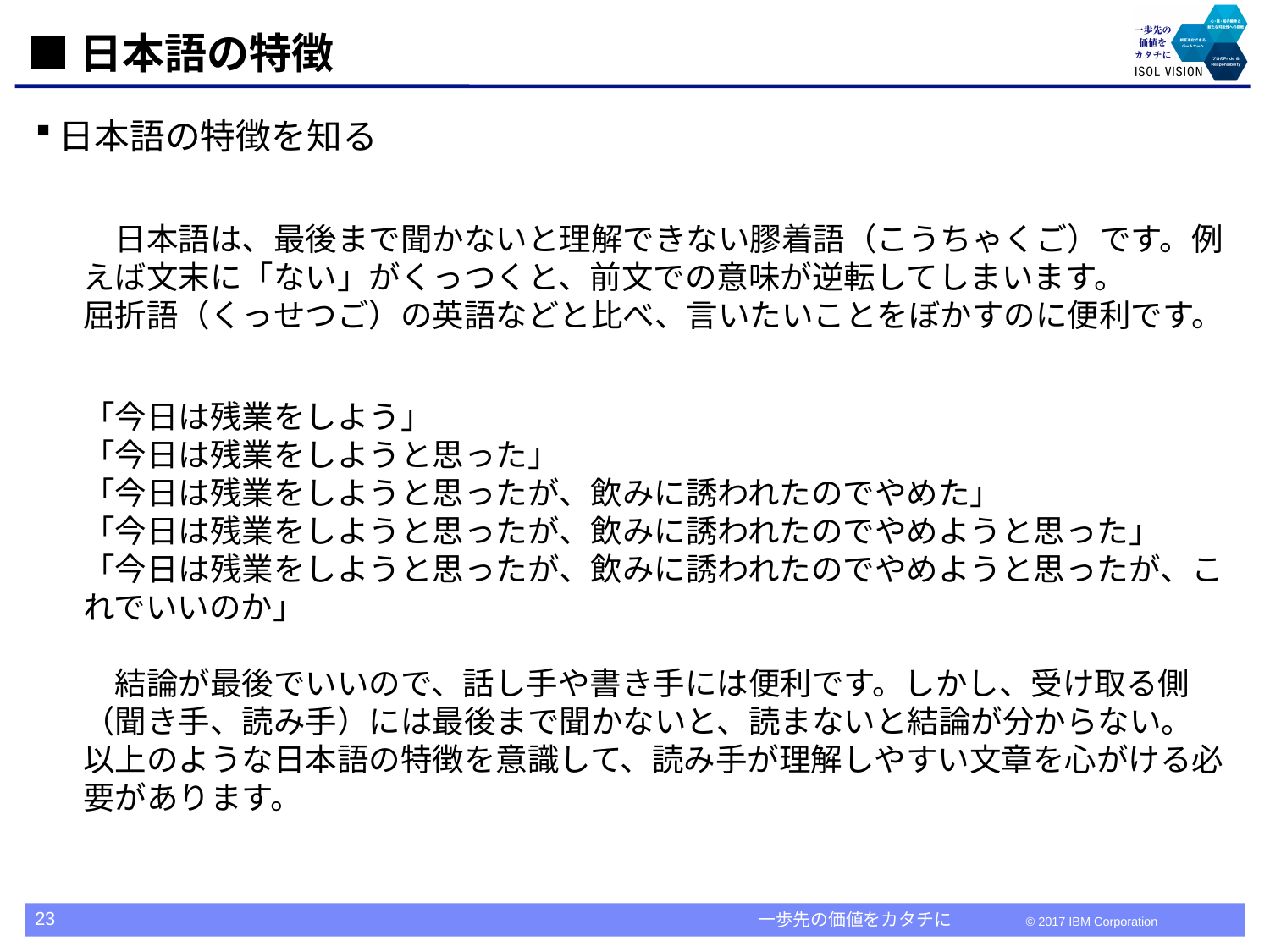

# ■日本語の特徴
日本語の特徴を知る

　日本語は、最後まで聞かないと理解できない膠着語（こうちゃくご）です。例えば文末に「ない」がくっつくと、前文での意味が逆転してしまいます。
屈折語（くっせつご）の英語などと比べ、言いたいことをぼかすのに便利です。

「今日は残業をしよう」
「今日は残業をしようと思った」
「今日は残業をしようと思ったが、飲みに誘われたのでやめた」
「今日は残業をしようと思ったが、飲みに誘われたのでやめようと思った」
「今日は残業をしようと思ったが、飲みに誘われたのでやめようと思ったが、これでいいのか」

　結論が最後でいいので、話し手や書き手には便利です。しかし、受け取る側（聞き手、読み手）には最後まで聞かないと、読まないと結論が分からない。
以上のような日本語の特徴を意識して、読み手が理解しやすい文章を心がける必要があります。

23